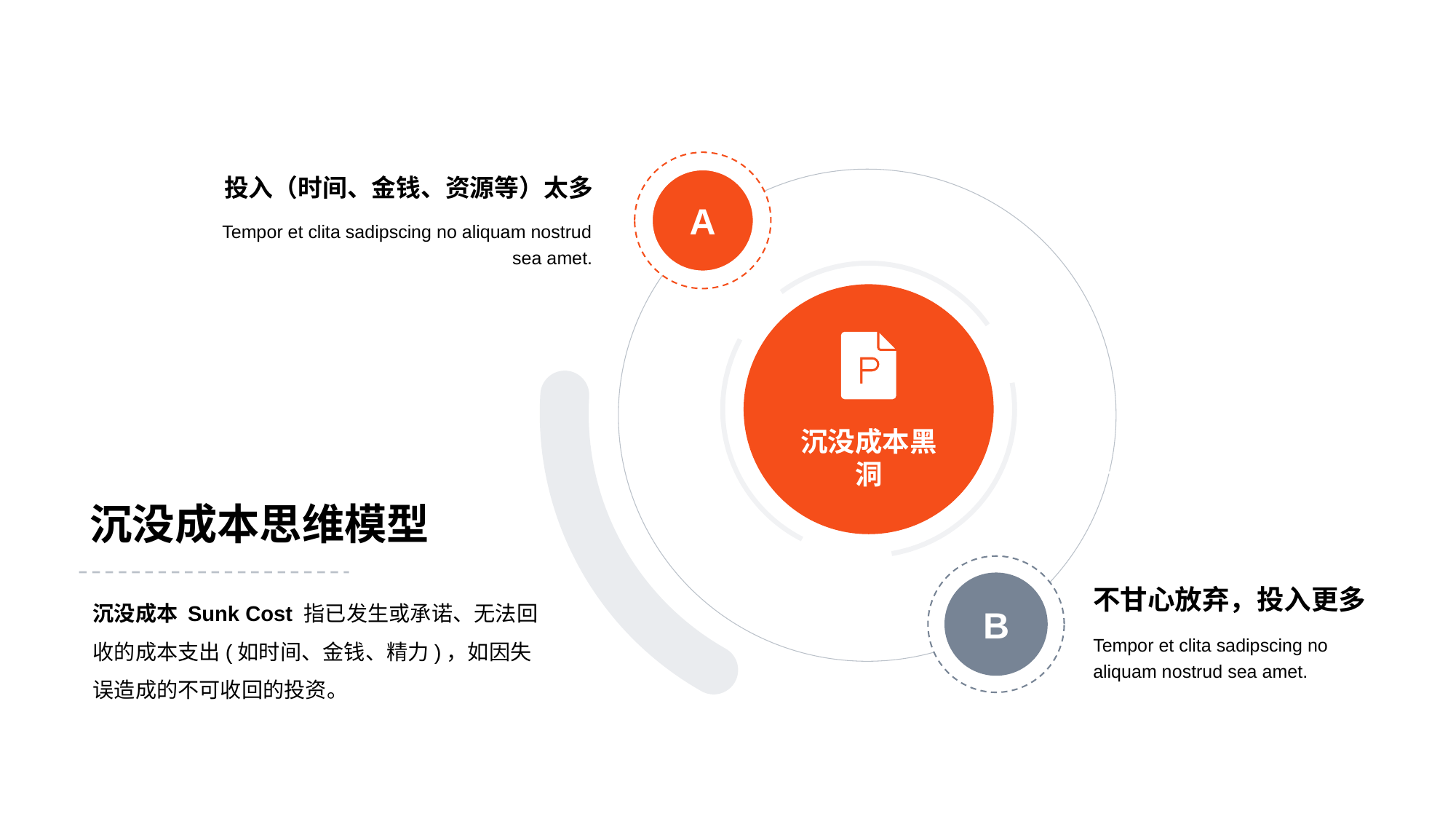

投入（时间、金钱、资源等）太多
Tempor et clita sadipscing no aliquam nostrud sea amet.

A

B
不甘心放弃，投入更多
Tempor et clita sadipscing no aliquam nostrud sea amet.

沉没成本黑洞

沉没成本思维模型
沉没成本 Sunk Cost 指已发生或承诺、无法回收的成本支出(如时间、金钱、精力)，如因失误造成的不可收回的投资。